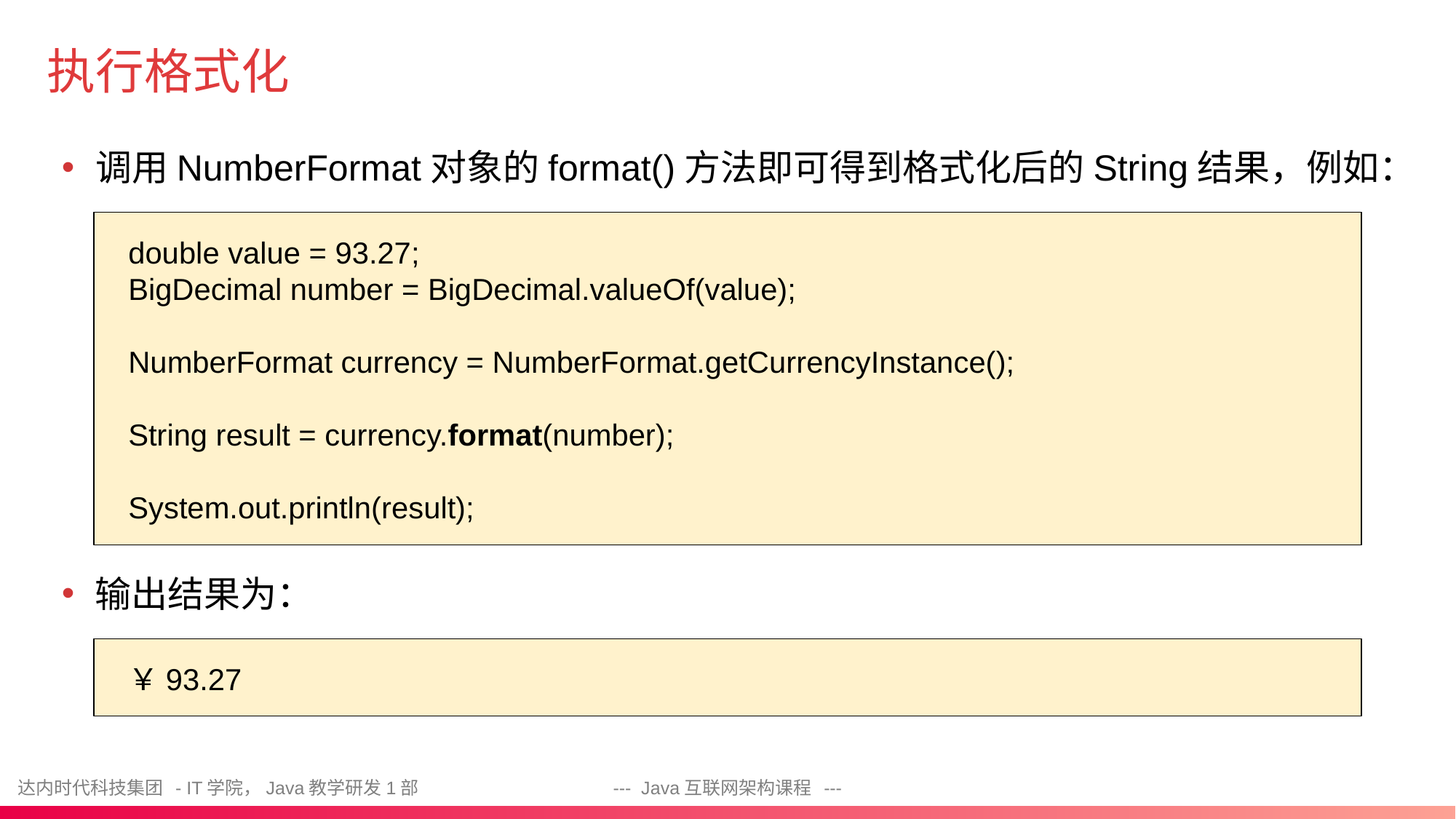

# 执行格式化
调用NumberFormat对象的format()方法即可得到格式化后的String结果，例如：
double value = 93.27;
BigDecimal number = BigDecimal.valueOf(value);

NumberFormat currency = NumberFormat.getCurrencyInstance();

String result = currency.format(number);

System.out.println(result);
输出结果为：
￥93.27